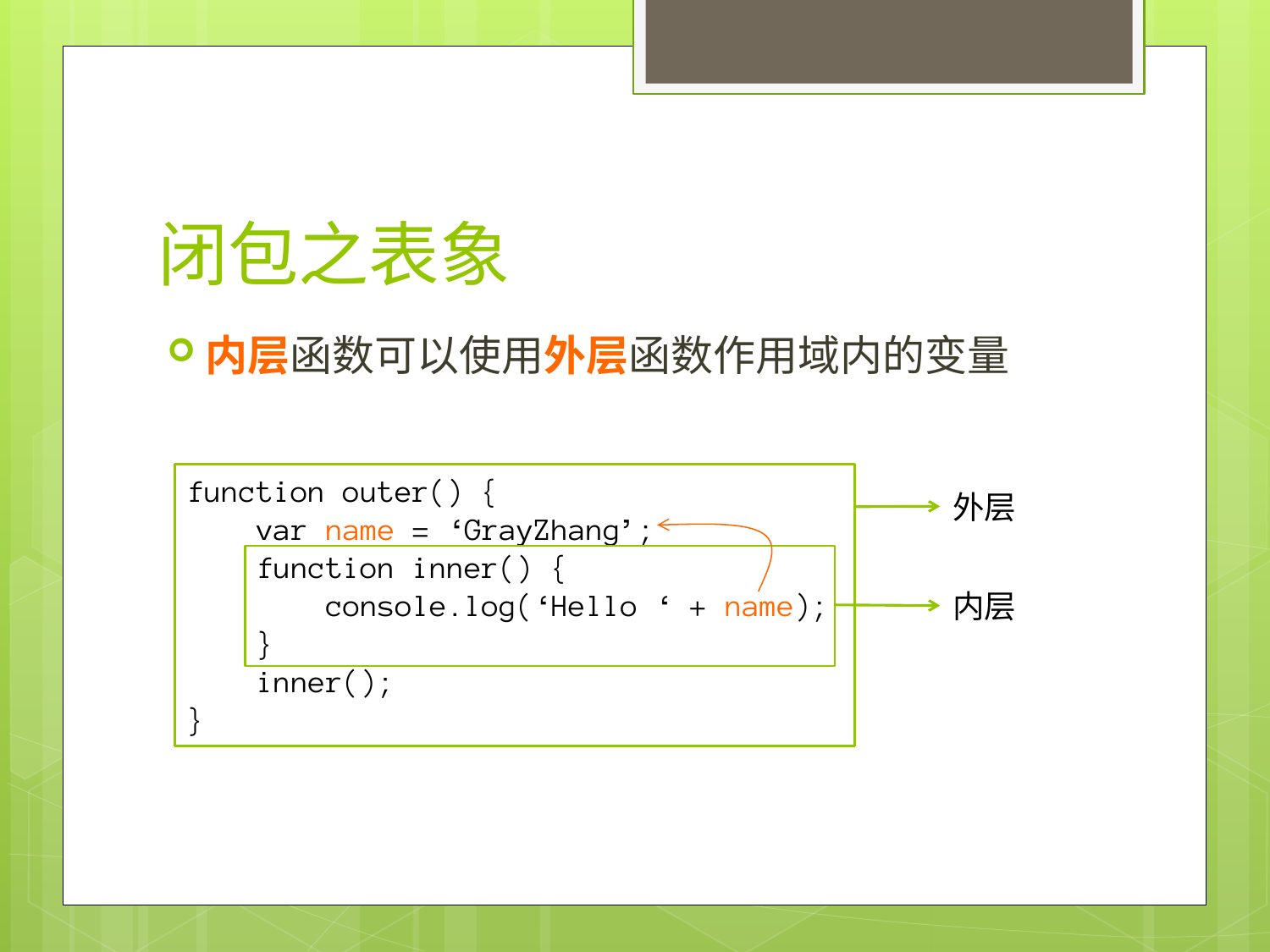

# 闭包之表象
内层函数可以使用外层函数作用域内的变量
function outer() {
    var name = ‘GrayZhang’;
    function inner() {
        console.log(‘Hello ‘ + name);
    }
    inner();
}

外层

内层